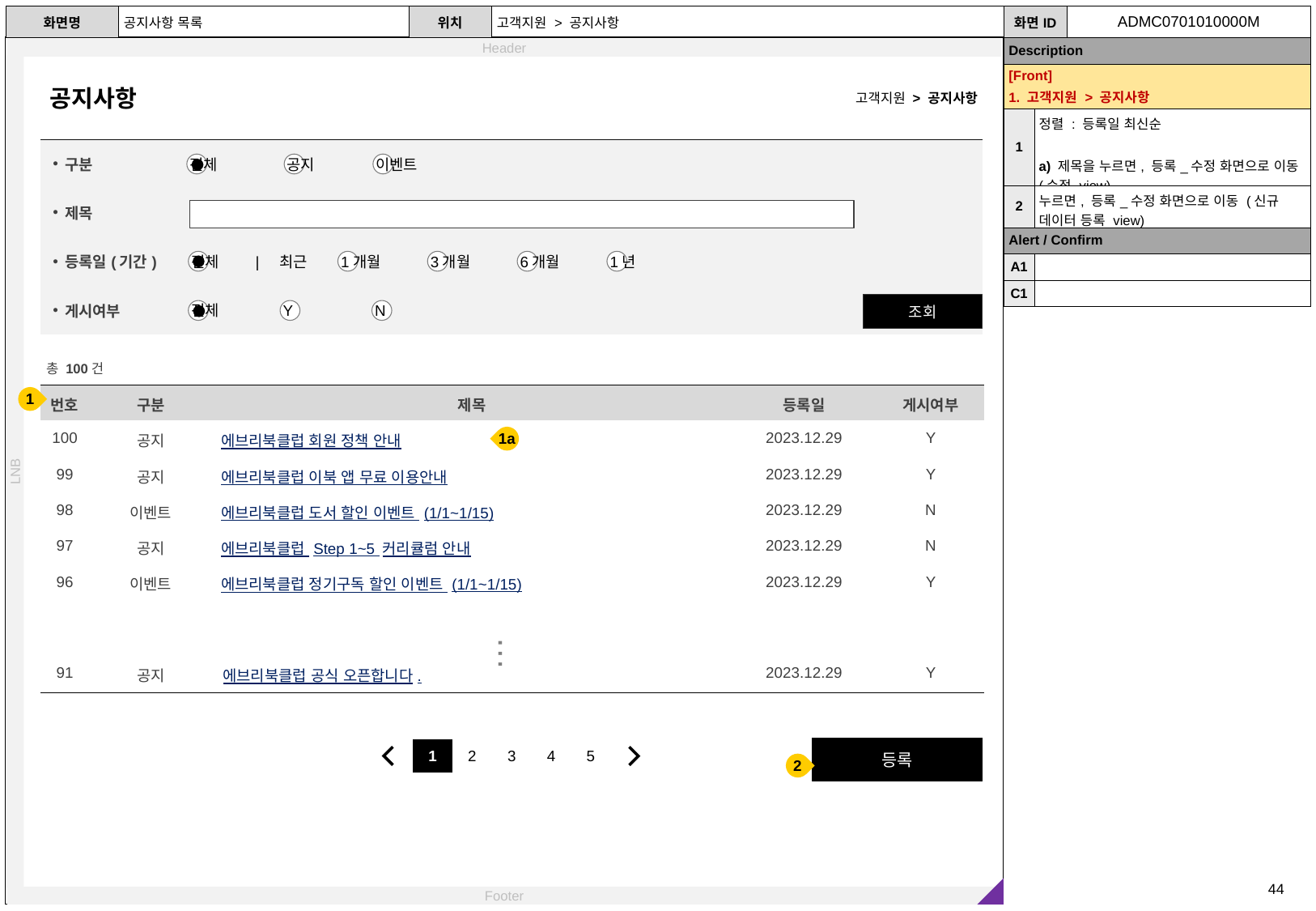

| 화면명 | 공지사항 목록 | 위치 | 고객지원 > 공지사항 | 화면ID | ADMC0701010000M |
| --- | --- | --- | --- | --- | --- |
| Description |  |
| --- | --- |
| [Front] 1. 고객지원 > 공지사항 |  |
| 1 | 정렬 : 등록일 최신순 a) 제목을 누르면, 등록\_수정 화면으로 이동 (수정 view) |
| 2 | 누르면, 등록\_수정 화면으로 이동 (신규 데이터 등록 view) |
| Alert / Confirm |  |
| A1 |  |
| C1 |  |
공지사항
고객지원 > 공지사항
| 구분 |  |
| --- | --- |
| 제목 |  |
| 등록일(기간) | | 최근 |
| 게시여부 |  |
전체

공지
이벤트

전체

1개월
3개월
6개월
1년
조회
전체

Y
N
총 100건
1

| 번호 | 구분 | 제목 | 등록일 | 게시여부 |
| --- | --- | --- | --- | --- |
| 100 | 공지 | 에브리북클럽 회원 정책 안내 | 2023.12.29 | Y |
| 99 | 공지 | 에브리북클럽 이북 앱 무료 이용안내 | 2023.12.29 | Y |
| 98 | 이벤트 | 에브리북클럽 도서 할인 이벤트 (1/1~1/15) | 2023.12.29 | N |
| 97 | 공지 | 에브리북클럽 Step 1~5 커리큘럼 안내 | 2023.12.29 | N |
| 96 | 이벤트 | 에브리북클럽 정기구독 할인 이벤트 (1/1~1/15) | 2023.12.29 | Y |
|  |  |  |  |  |
| 91 | 공지 | 에브리북클럽 공식 오픈합니다. | 2023.12.29 | Y |
1a

…
등록
| 1 | 2 | 3 | 4 | 5 |
| --- | --- | --- | --- | --- |

2